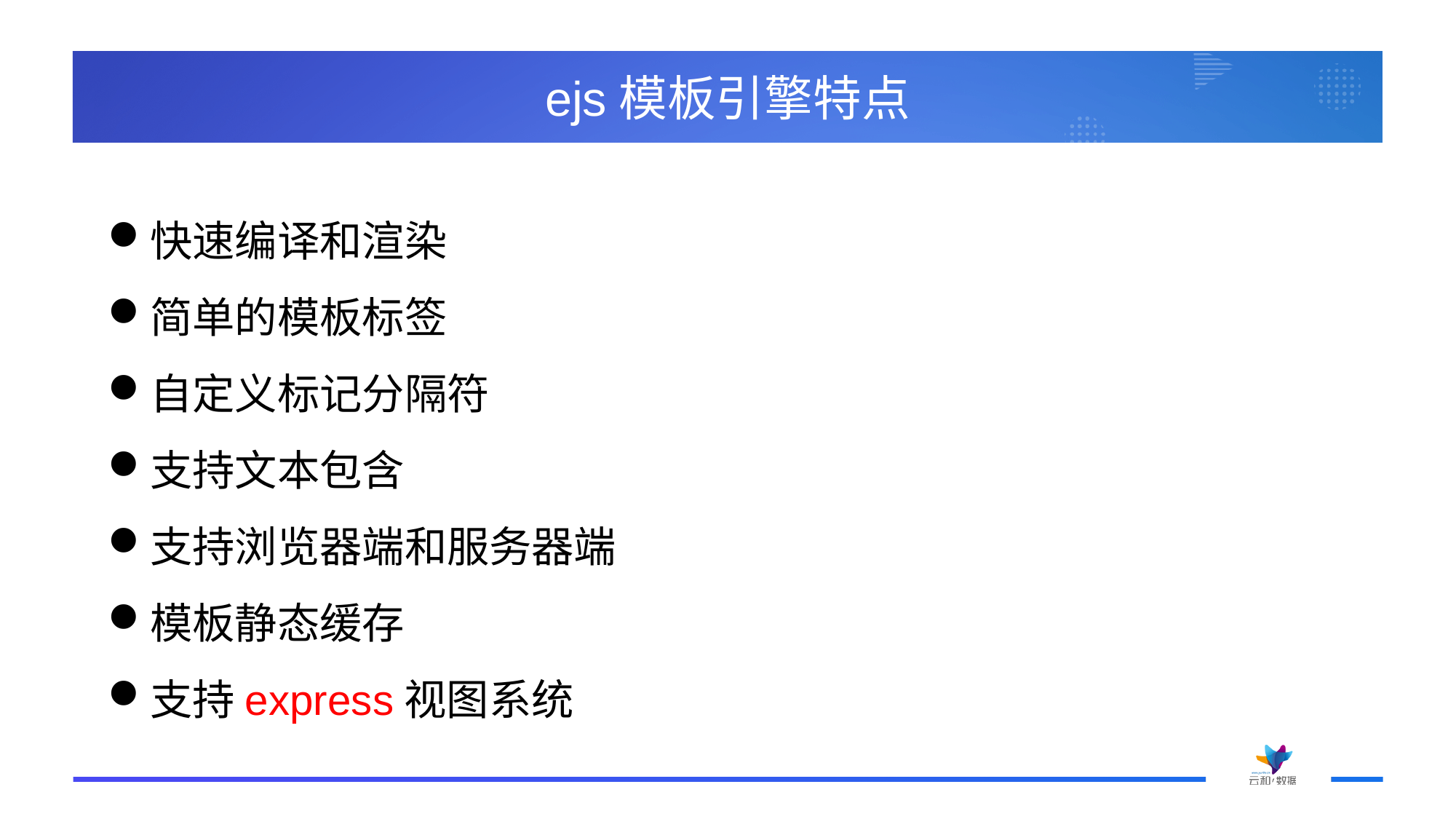

# ejs模板引擎特点
快速编译和渲染
简单的模板标签
自定义标记分隔符
支持文本包含
支持浏览器端和服务器端
模板静态缓存
支持express视图系统